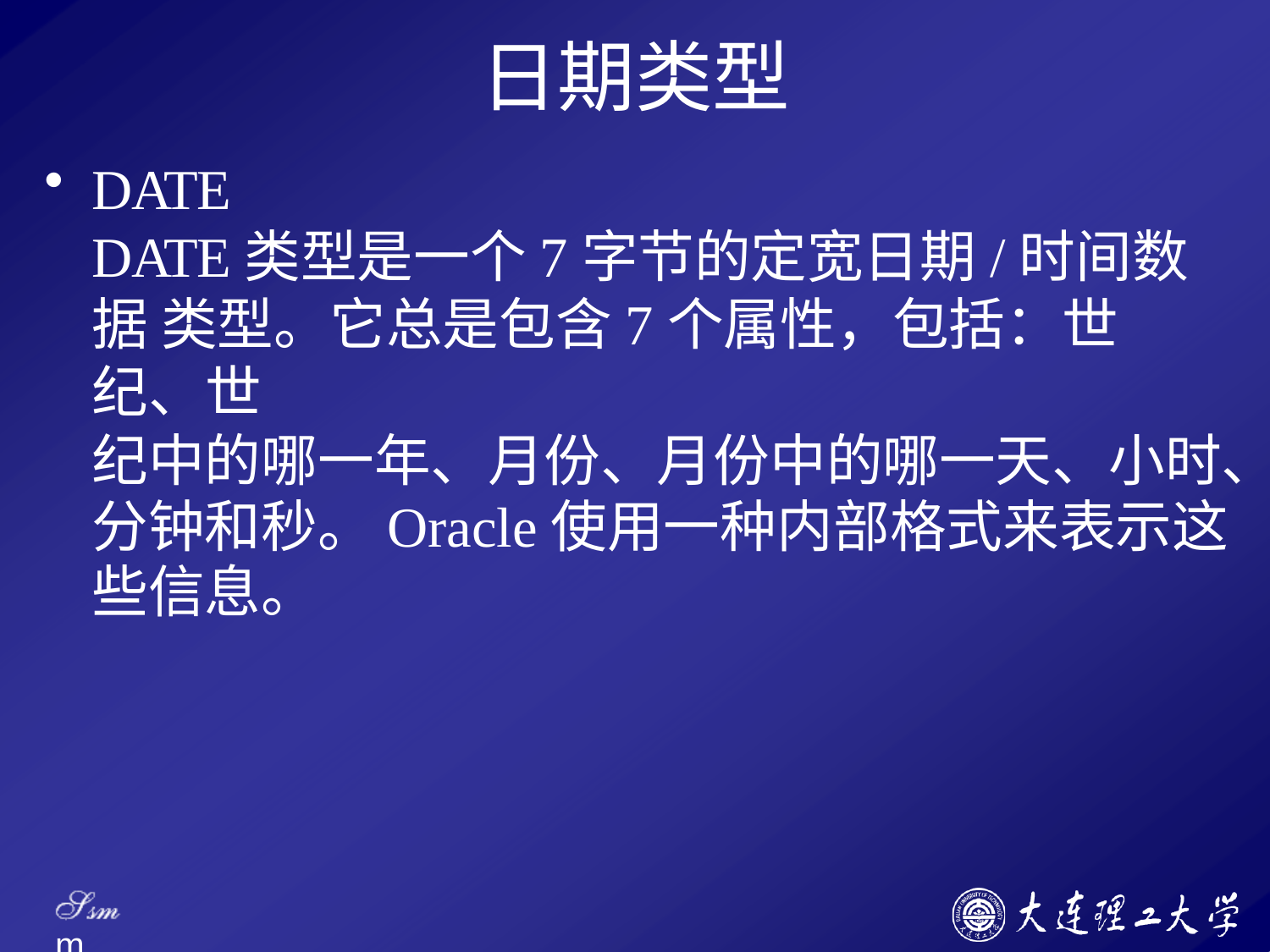

# 日期类型
DATE
DATE类型是一个7字节的定宽日期/时间数据 类型。它总是包含7个属性，包括：世纪、世
纪中的哪一年、月份、月份中的哪一天、小时、 分钟和秒。Oracle使用一种内部格式来表示这 些信息。

Ssm